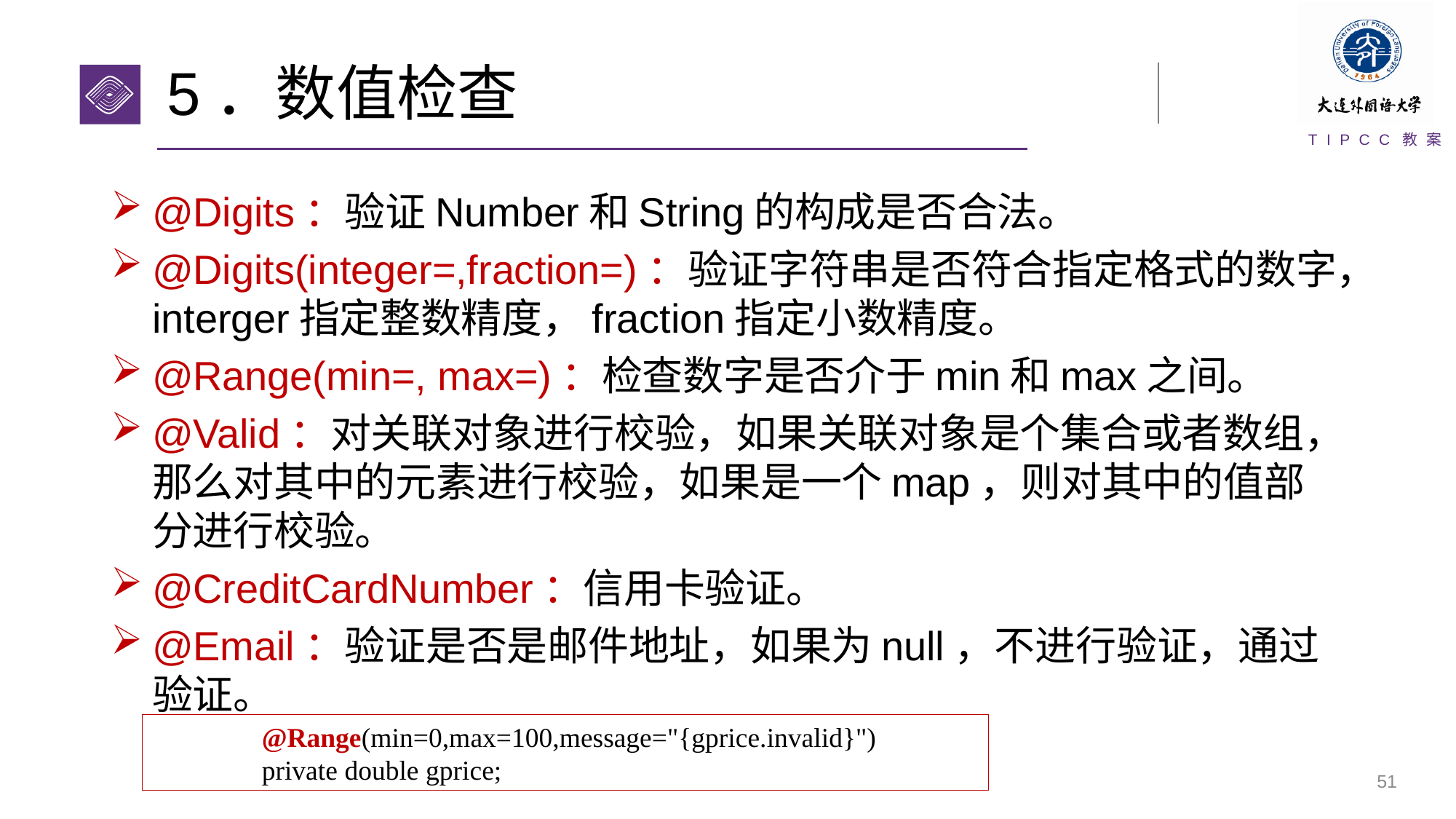

# 5．数值检查
@Digits：验证Number和String的构成是否合法。
@Digits(integer=,fraction=)：验证字符串是否符合指定格式的数字，interger指定整数精度，fraction指定小数精度。
@Range(min=, max=)：检查数字是否介于min和max之间。
@Valid：对关联对象进行校验，如果关联对象是个集合或者数组，那么对其中的元素进行校验，如果是一个map，则对其中的值部分进行校验。
@CreditCardNumber：信用卡验证。
@Email：验证是否是邮件地址，如果为null，不进行验证，通过验证。

	@Range(min=0,max=100,message="{gprice.invalid}")
	private double gprice;
51